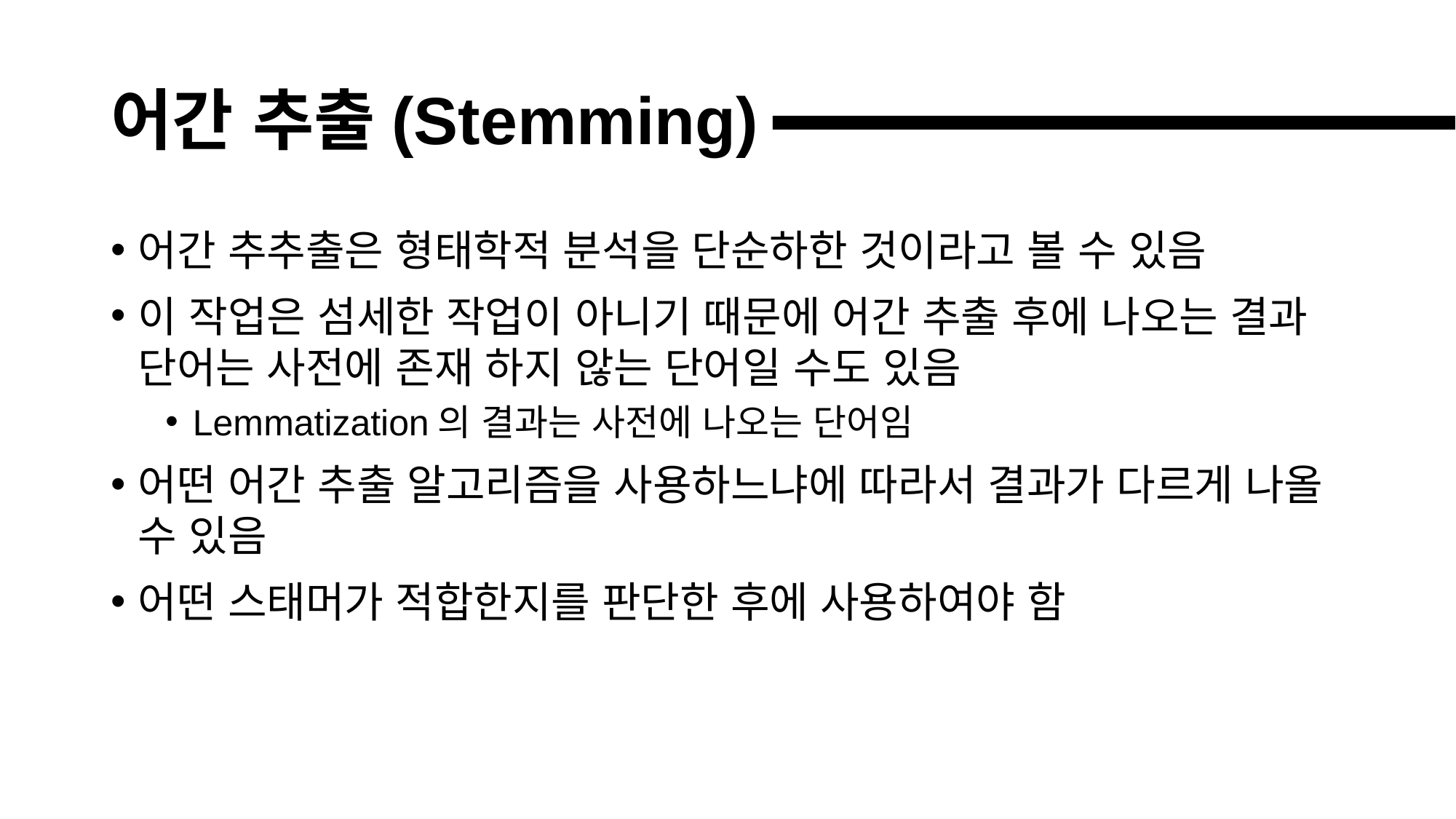

# 어간 추출(Stemming)
어간 추추출은 형태학적 분석을 단순하한 것이라고 볼 수 있음
이 작업은 섬세한 작업이 아니기 때문에 어간 추출 후에 나오는 결과 단어는 사전에 존재 하지 않는 단어일 수도 있음
Lemmatization의 결과는 사전에 나오는 단어임
어떤 어간 추출 알고리즘을 사용하느냐에 따라서 결과가 다르게 나올 수 있음
어떤 스태머가 적합한지를 판단한 후에 사용하여야 함